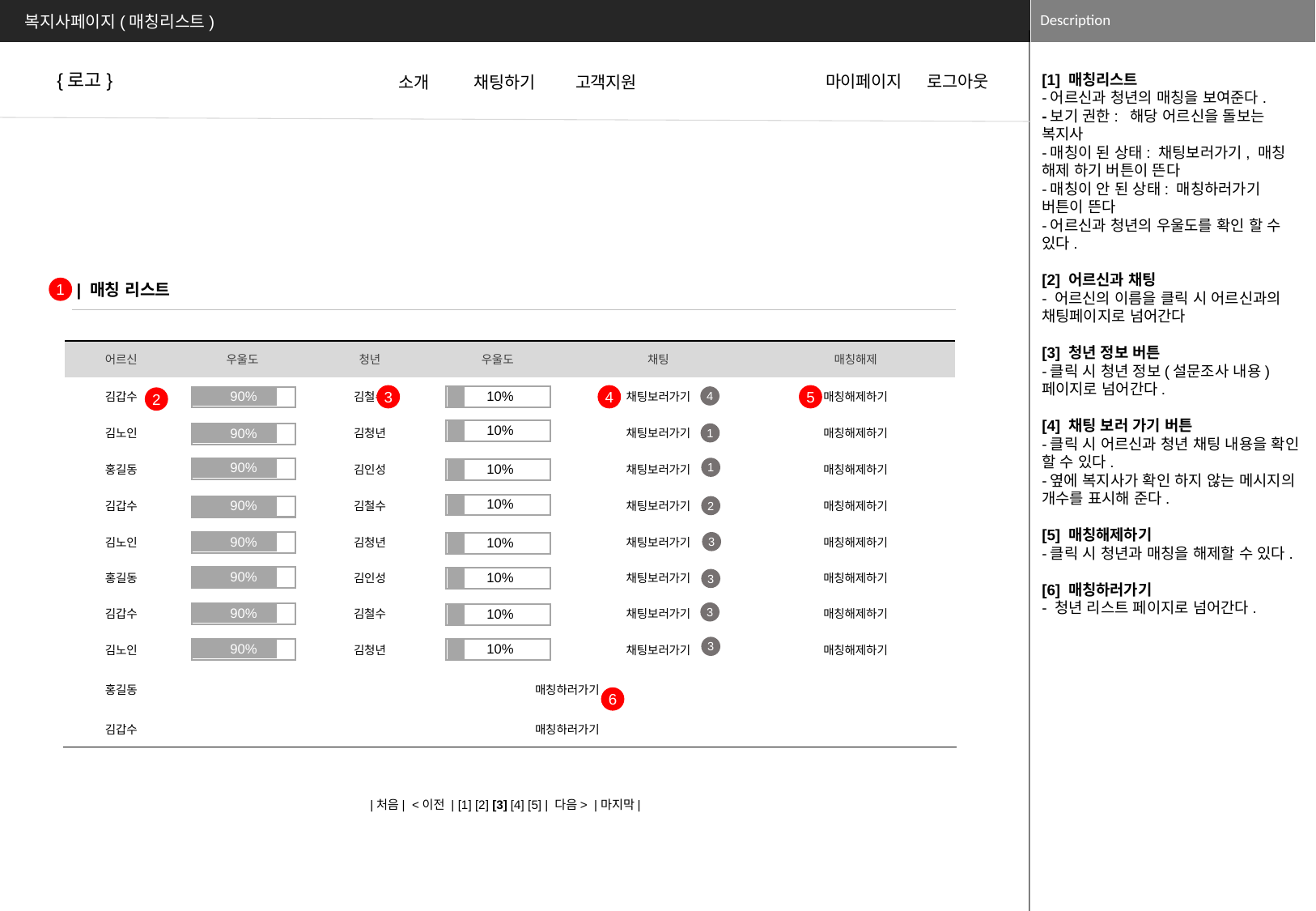

복지사페이지(매칭리스트)

[1] 매칭리스트
-어르신과 청년의 매칭을 보여준다.
-보기 권한:  해당 어르신을 돌보는 복지사
-매칭이 된 상태: 채팅보러가기, 매칭 해제 하기 버튼이 뜬다
-매칭이 안 된 상태: 매칭하러가기 버튼이 뜬다
-어르신과 청년의 우울도를 확인 할 수 있다.

[2] 어르신과 채팅
- 어르신의 이름을 클릭 시 어르신과의 채팅페이지로 넘어간다

[3] 청년 정보 버튼
-클릭 시 청년 정보(설문조사 내용) 페이지로 넘어간다.

[4] 채팅 보러 가기 버튼
-클릭 시 어르신과 청년 채팅 내용을 확인 할 수 있다.
-옆에 복지사가 확인 하지 않는 메시지의 개수를 표시해 준다.

[5] 매칭해제하기
-클릭 시 청년과 매칭을 해제할 수 있다.

[6] 매칭하러가기
- 청년 리스트 페이지로 넘어간다.

{로고}
마이페이지
로그아웃
소개
채팅하기
고객지원
| 매칭 리스트
1
| 어르신 | 우울도 | 청년 | 우울도 | 채팅 | 매칭해제 |
| --- | --- | --- | --- | --- | --- |
| 김갑수 |  | 김철수 |  | 채팅보러가기 | 매칭해제하기 |
| 김노인 |  | 김청년 |  | 채팅보러가기 | 매칭해제하기 |
| 홍길동 |  | 김인성 |  | 채팅보러가기 | 매칭해제하기 |
| 김갑수 |  | 김철수 |  | 채팅보러가기 | 매칭해제하기 |
| 김노인 |  | 김청년 |  | 채팅보러가기 | 매칭해제하기 |
| 홍길동 |  | 김인성 |  | 채팅보러가기 | 매칭해제하기 |
| 김갑수 |  | 김철수 |  | 채팅보러가기 | 매칭해제하기 |
| 김노인 |  | 김청년 |  | 채팅보러가기 | 매칭해제하기 |
| 홍길동 | 매칭하러가기 |  |  |  |  |
| 김갑수 | 매칭하러가기 |  |  |  |  |
90%

10%

3
4
5
4
2
10%

90%

1
90%

10%

1
10%

90%

2
90%

10%

3
90%

10%

3
90%

10%

3
10%

90%

3
6
|처음|  <이전 | [1] [2] [3] [4] [5] | 다음>  |마지막|